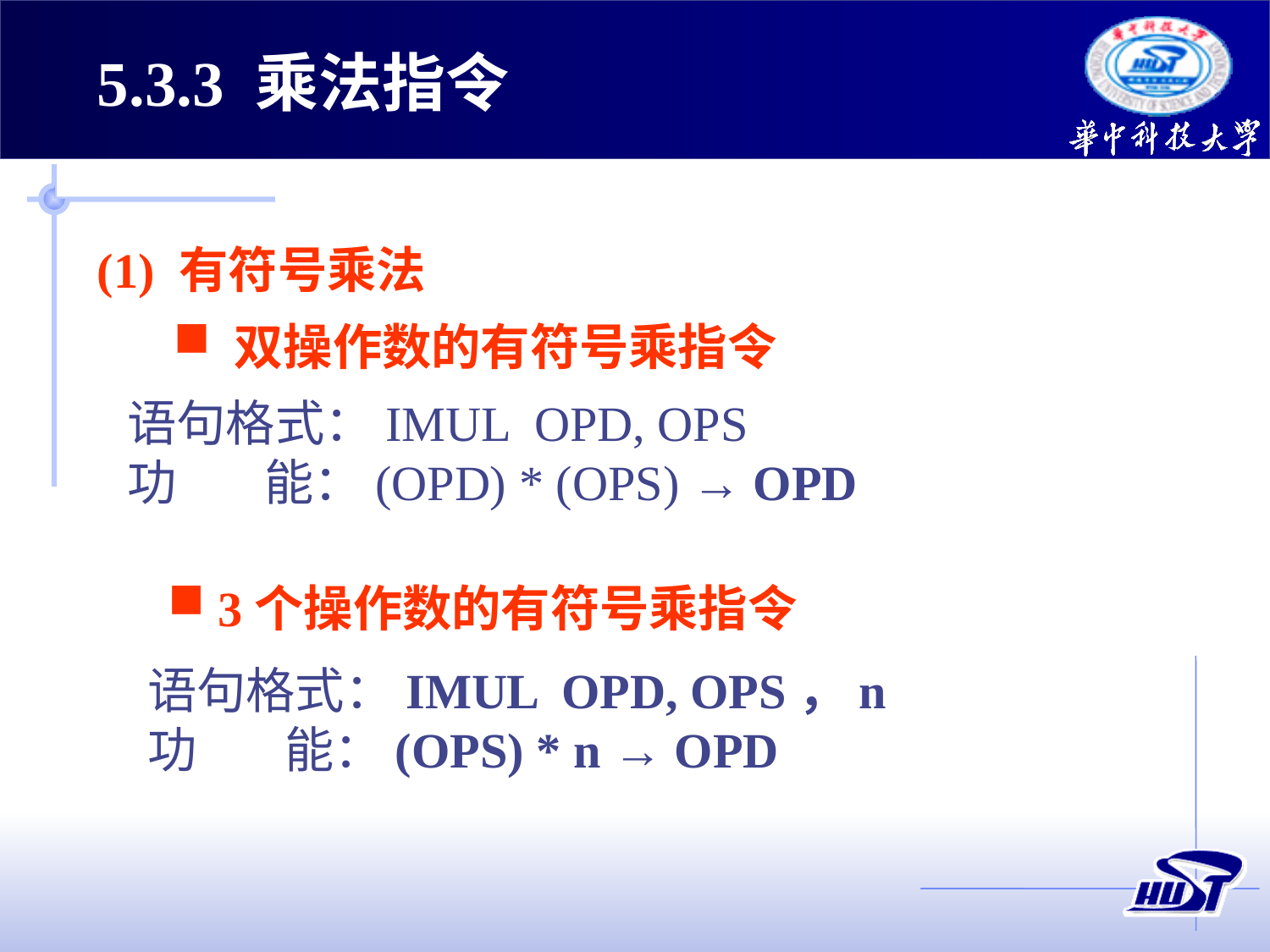

5.3.3 乘法指令
(1) 有符号乘法
 双操作数的有符号乘指令
语句格式：IMUL  OPD, OPS
功        能：(OPD) * (OPS) → OPD
 3个操作数的有符号乘指令
语句格式：IMUL  OPD, OPS，n
功        能：(OPS) * n → OPD